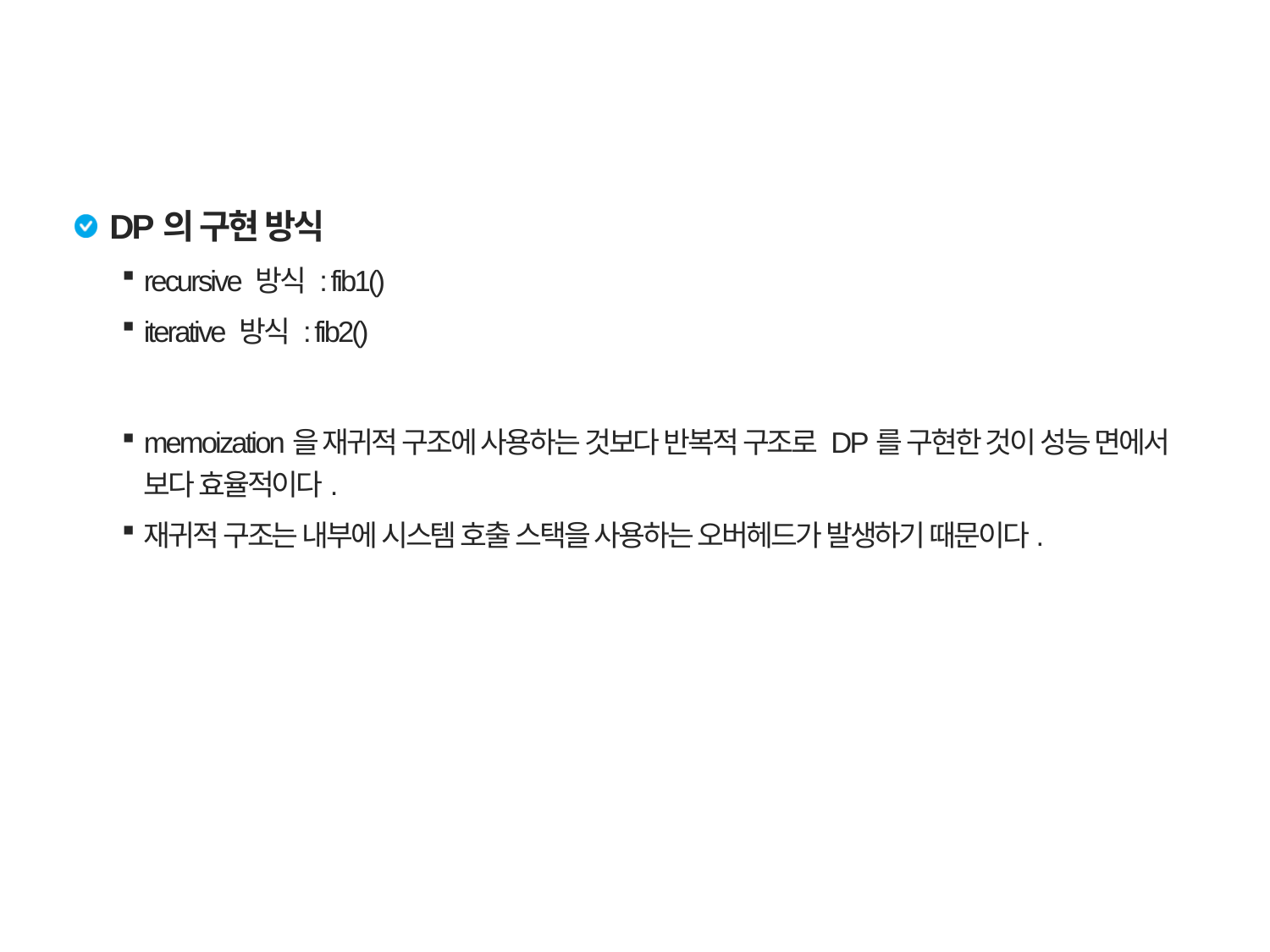

DP(Dynamic Programming)
DP의 구현 방식
recursive 방식 : fib1()
iterative 방식 : fib2()

memoization을 재귀적 구조에 사용하는 것보다 반복적 구조로 DP를 구현한 것이 성능 면에서 보다 효율적이다.
재귀적 구조는 내부에 시스템 호출 스택을 사용하는 오버헤드가 발생하기 때문이다.